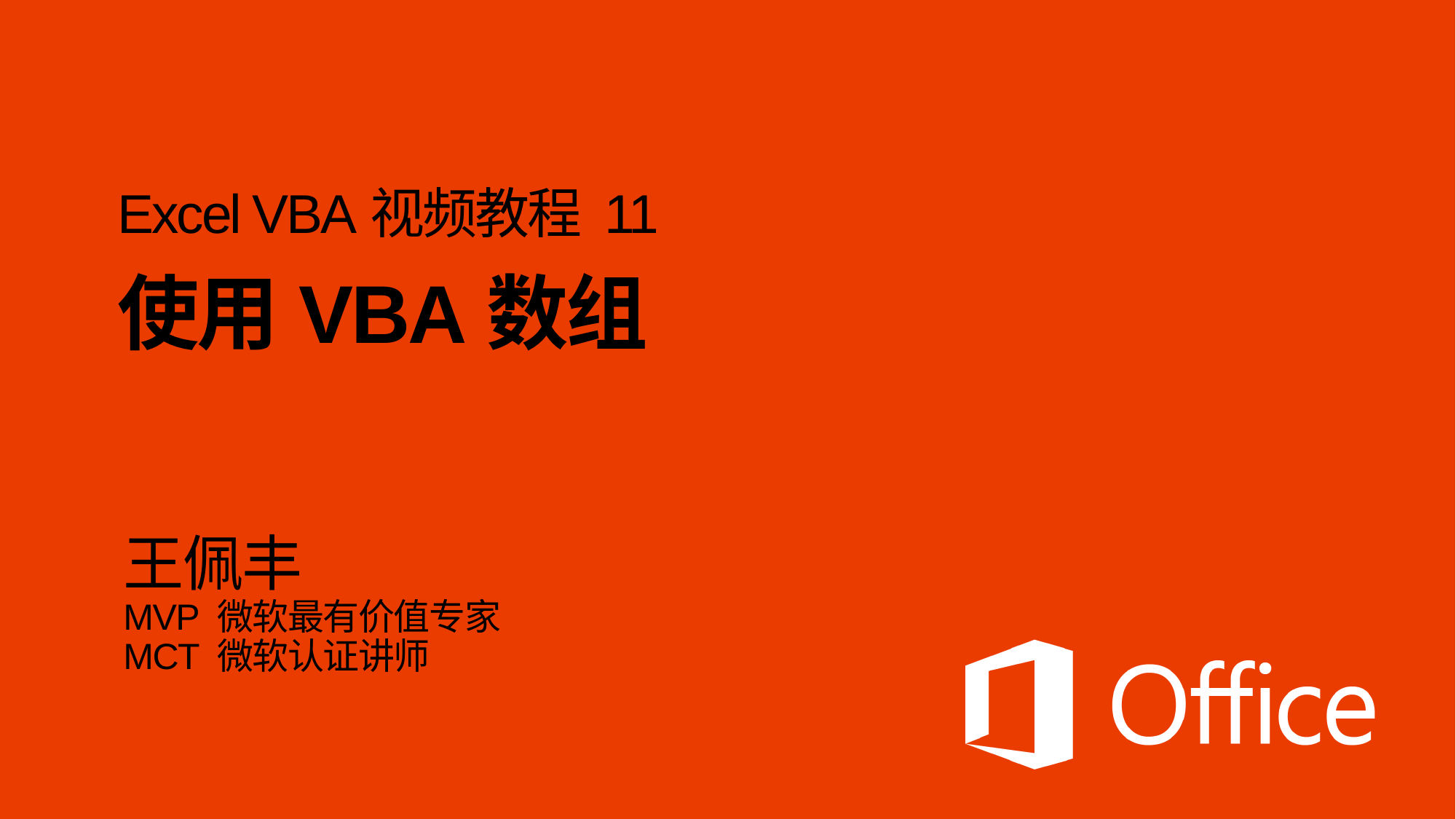

# Excel VBA视频教程 11 使用VBA数组
王佩丰
MVP 微软最有价值专家
MCT 微软认证讲师